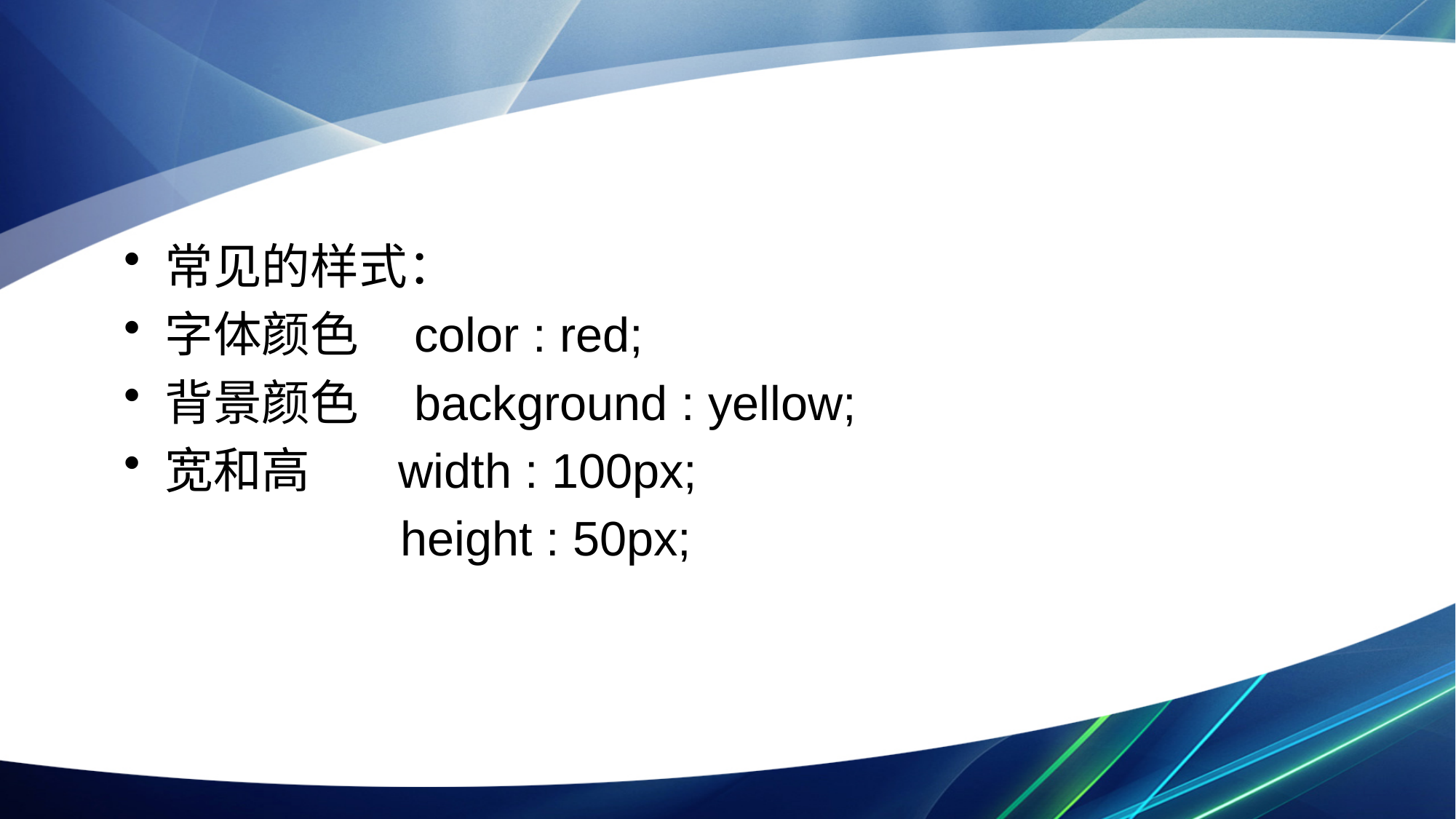

常见的样式：
字体颜色    color : red;
背景颜色    background : yellow;
宽和高       width : 100px;
       height : 50px;